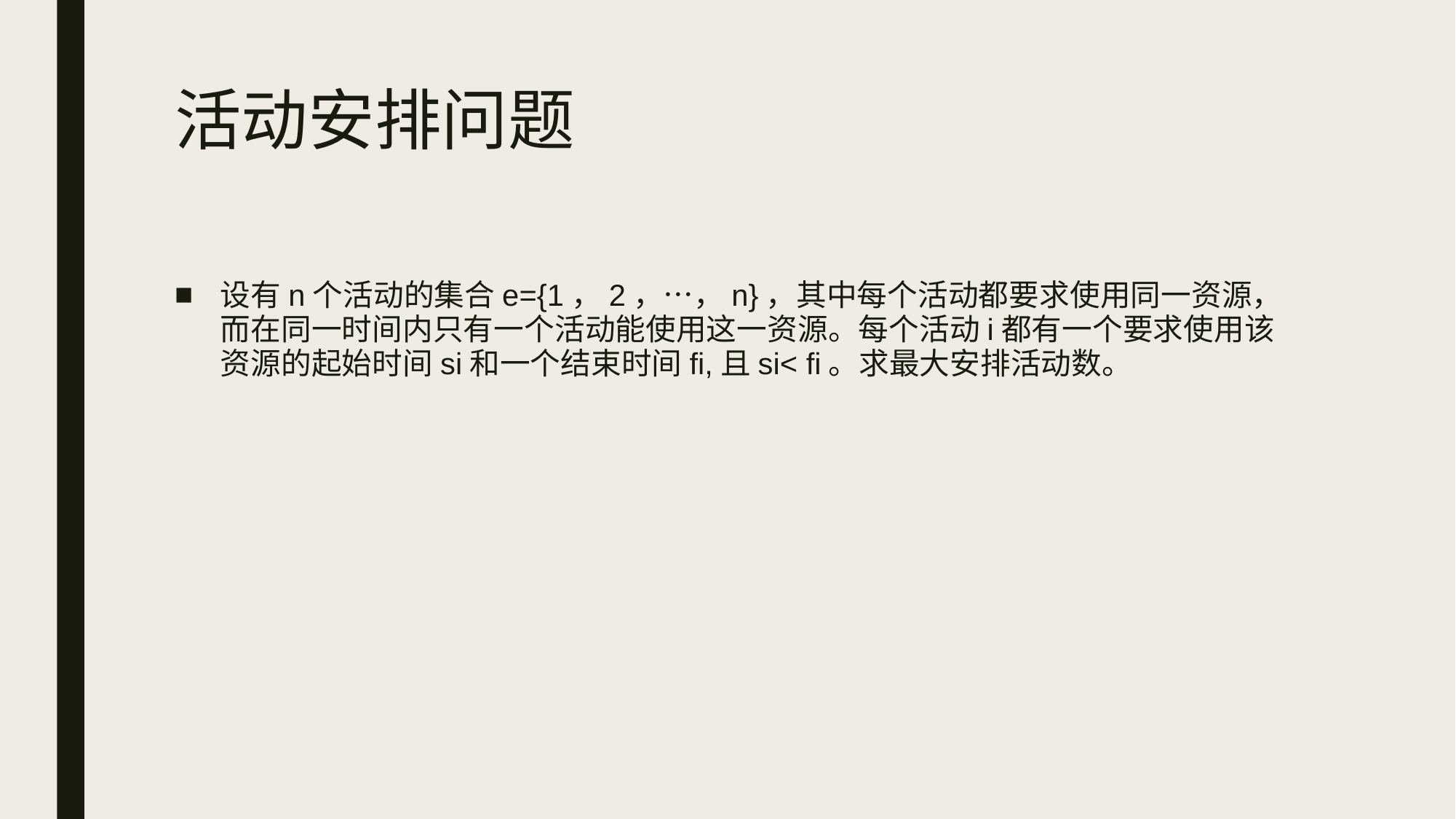

# 活动安排问题
设有n个活动的集合e={1，2，…，n}，其中每个活动都要求使用同一资源，而在同一时间内只有一个活动能使用这一资源。每个活动i都有一个要求使用该资源的起始时间si和一个结束时间fi,且si< fi。求最大安排活动数。